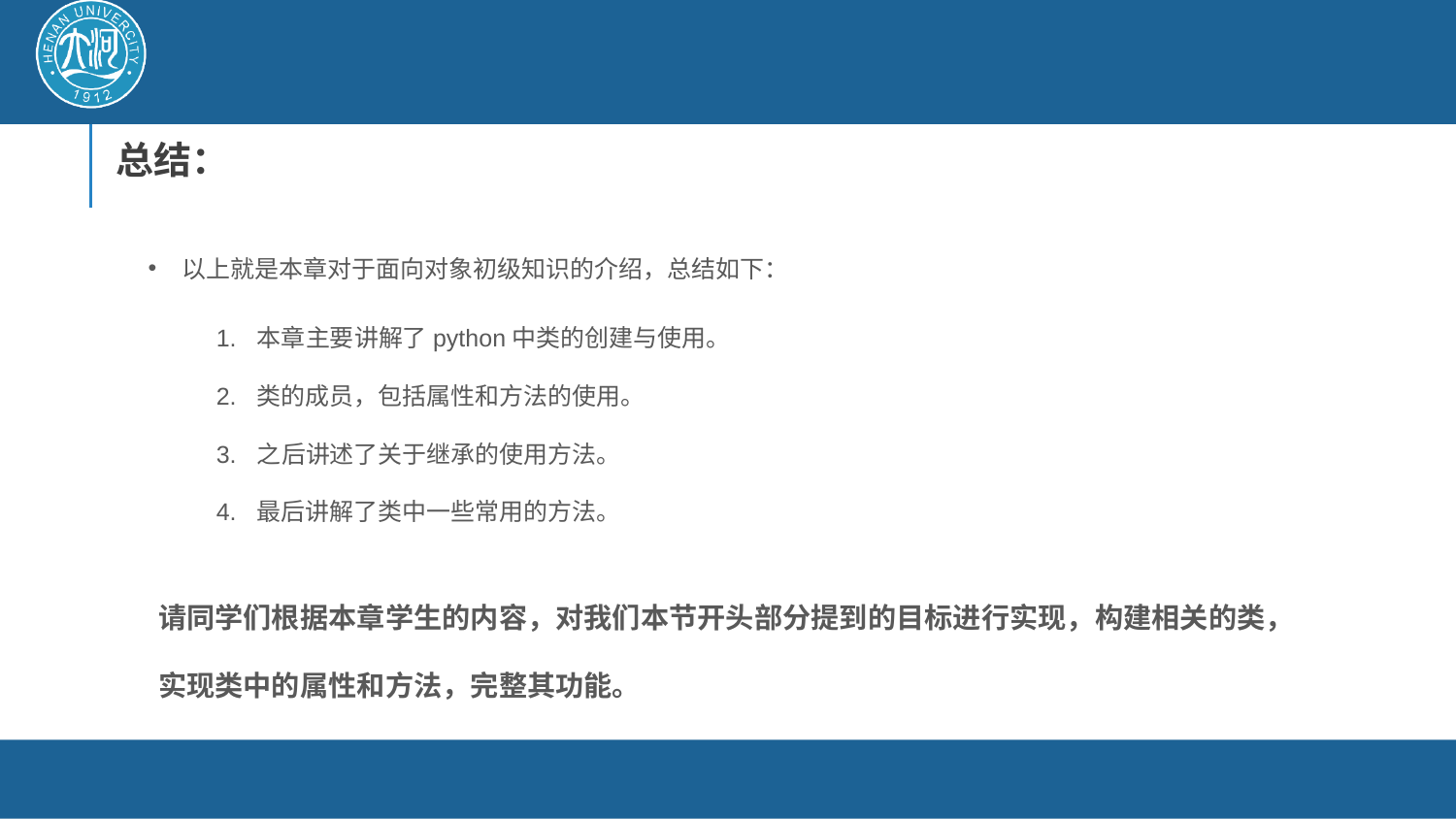

总结：
以上就是本章对于面向对象初级知识的介绍，总结如下：
本章主要讲解了python中类的创建与使用。
类的成员，包括属性和方法的使用。
之后讲述了关于继承的使用方法。
最后讲解了类中一些常用的方法。
请同学们根据本章学生的内容，对我们本节开头部分提到的目标进行实现，构建相关的类，实现类中的属性和方法，完整其功能。